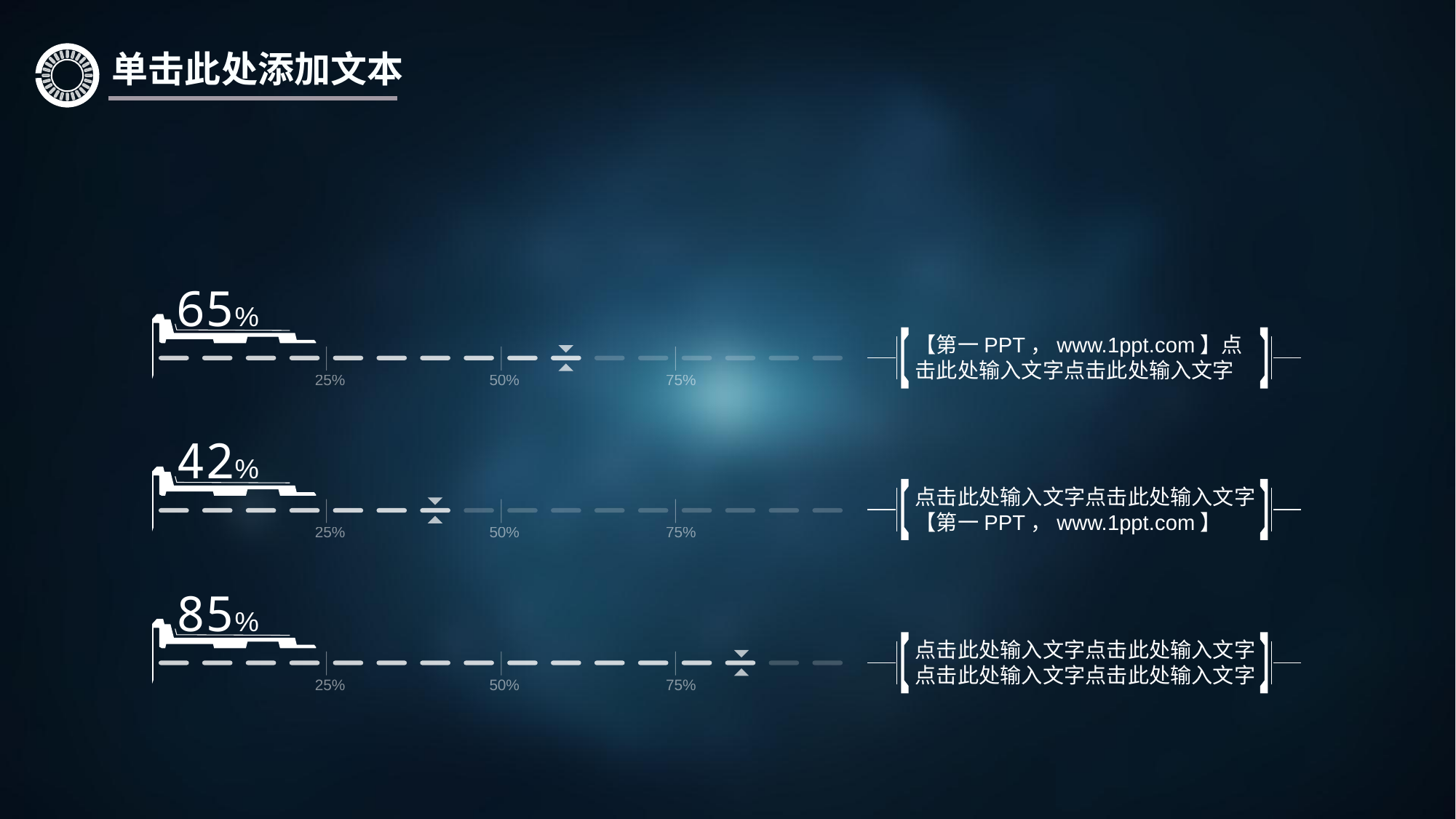

单击此处添加文本
65%

【第一PPT，www.1ppt.com】点击此处输入文字点击此处输入文字

25%
50%
75%
42%

点击此处输入文字点击此处输入文字
【第一PPT，www.1ppt.com】

25%
50%
75%
85%

点击此处输入文字点击此处输入文字
点击此处输入文字点击此处输入文字

25%
50%
75%